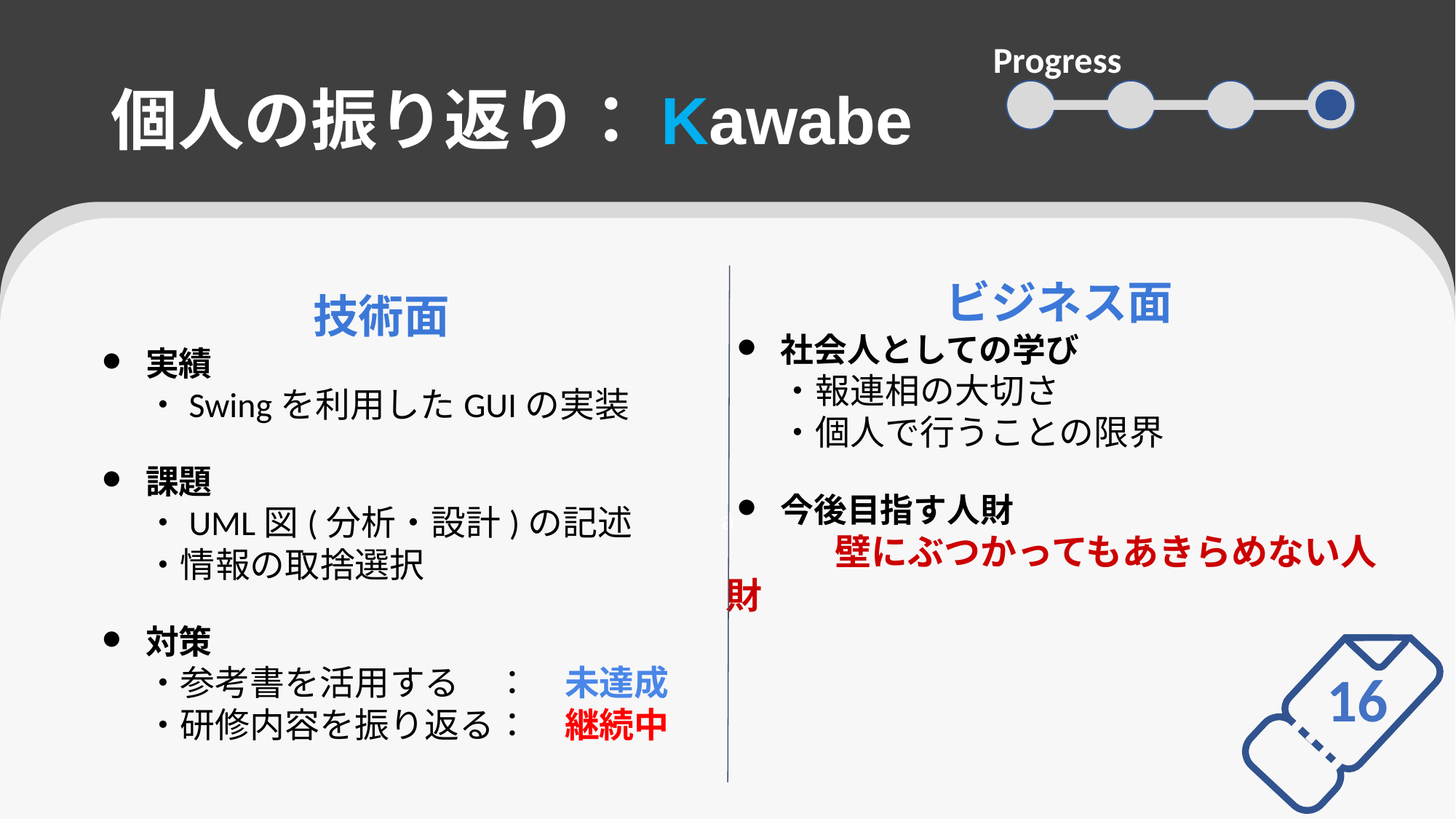

Progress
# 個人の振り返り：Kawabe

a
ビジネス面
社会人としての学び
・報連相の大切さ
・個人で行うことの限界

今後目指す人財
	壁にぶつかってもあきらめない人財

技術面
実績
・Swingを利用したGUIの実装

課題
・UML図(分析・設計)の記述
・情報の取捨選択

対策
・参考書を活用する　：　未達成
・研修内容を振り返る：　継続中

16